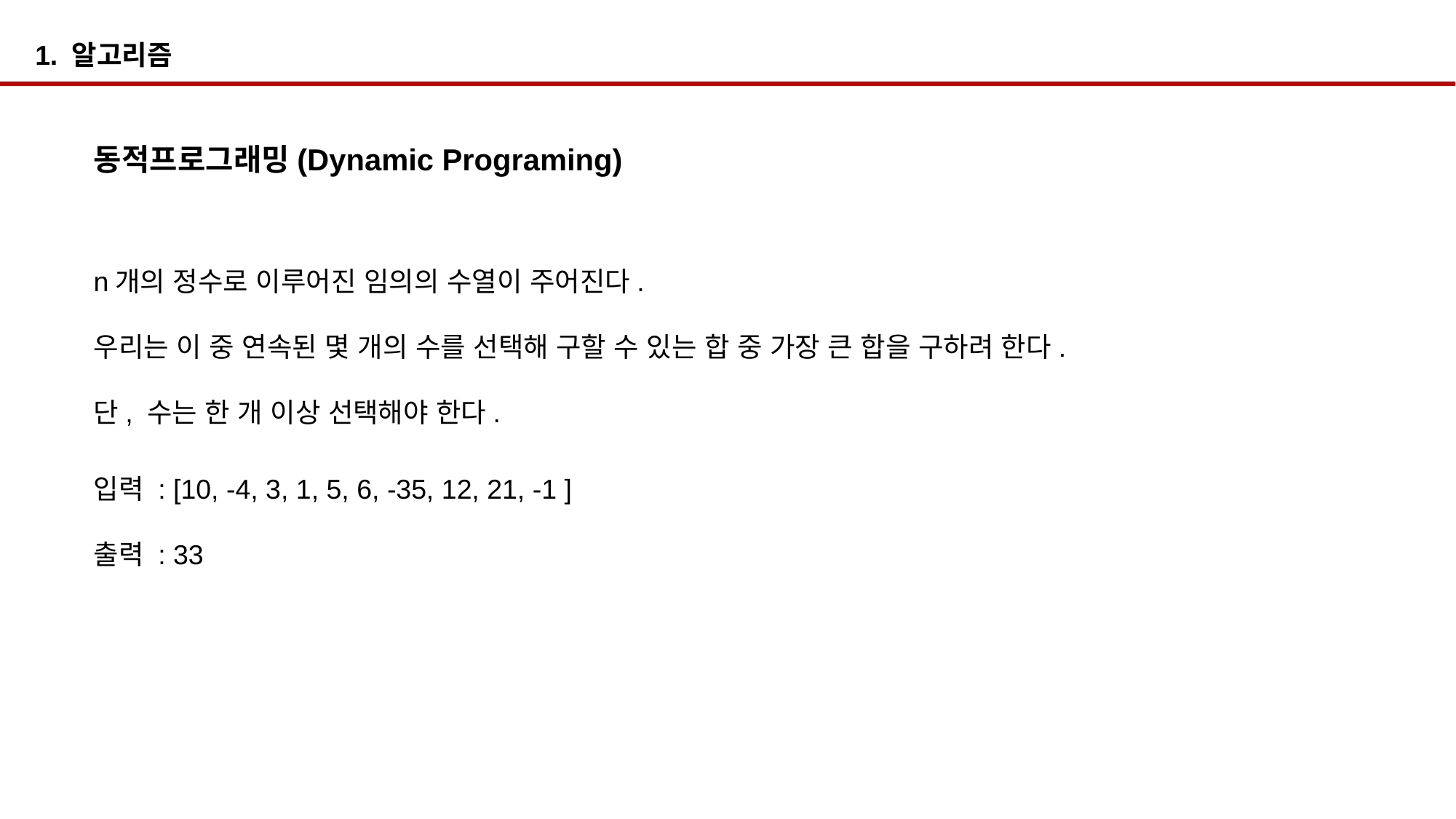

1. 알고리즘
동적프로그래밍(Dynamic Programing)

n개의 정수로 이루어진 임의의 수열이 주어진다.

우리는 이 중 연속된 몇 개의 수를 선택해 구할 수 있는 합 중 가장 큰 합을 구하려 한다.

단, 수는 한 개 이상 선택해야 한다.

입력 : [10, -4, 3, 1, 5, 6, -35, 12, 21, -1 ]

출력 : 33